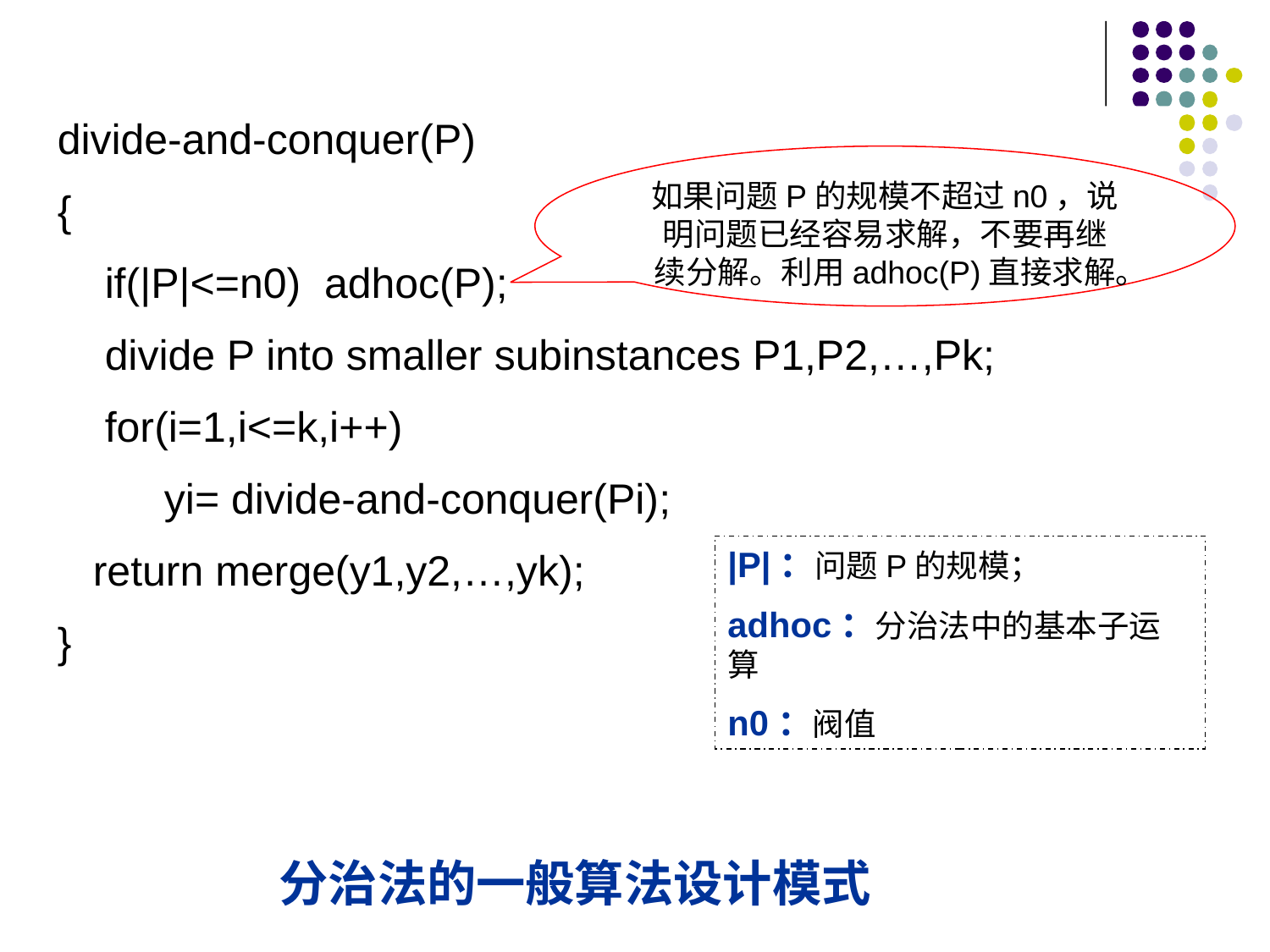

divide-and-conquer(P)
{
    if(|P|<=n0)  adhoc(P);
    divide P into smaller subinstances P1,P2,…,Pk;
    for(i=1,i<=k,i++)
         yi= divide-and-conquer(Pi);
   return merge(y1,y2,…,yk);
}
如果问题P的规模不超过n0，说明问题已经容易求解，不要再继续分解。利用adhoc(P)直接求解。
|P|：问题P的规模；
adhoc：分治法中的基本子运算
n0：阀值
分治法的一般算法设计模式